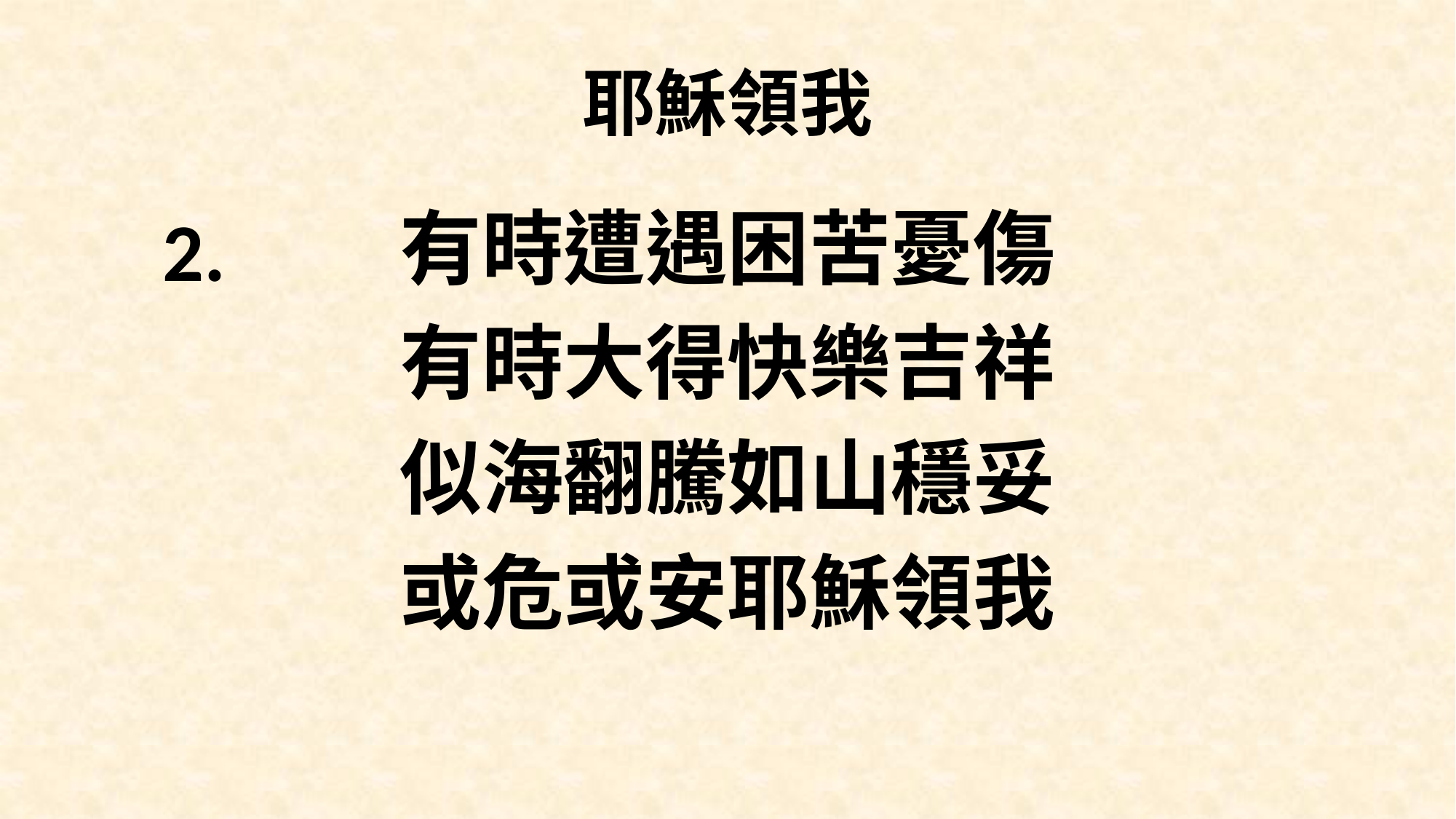

# 耶穌領我
有時遭遇困苦憂傷
有時大得快樂吉祥
似海翻騰如山穩妥
或危或安耶穌領我
2.